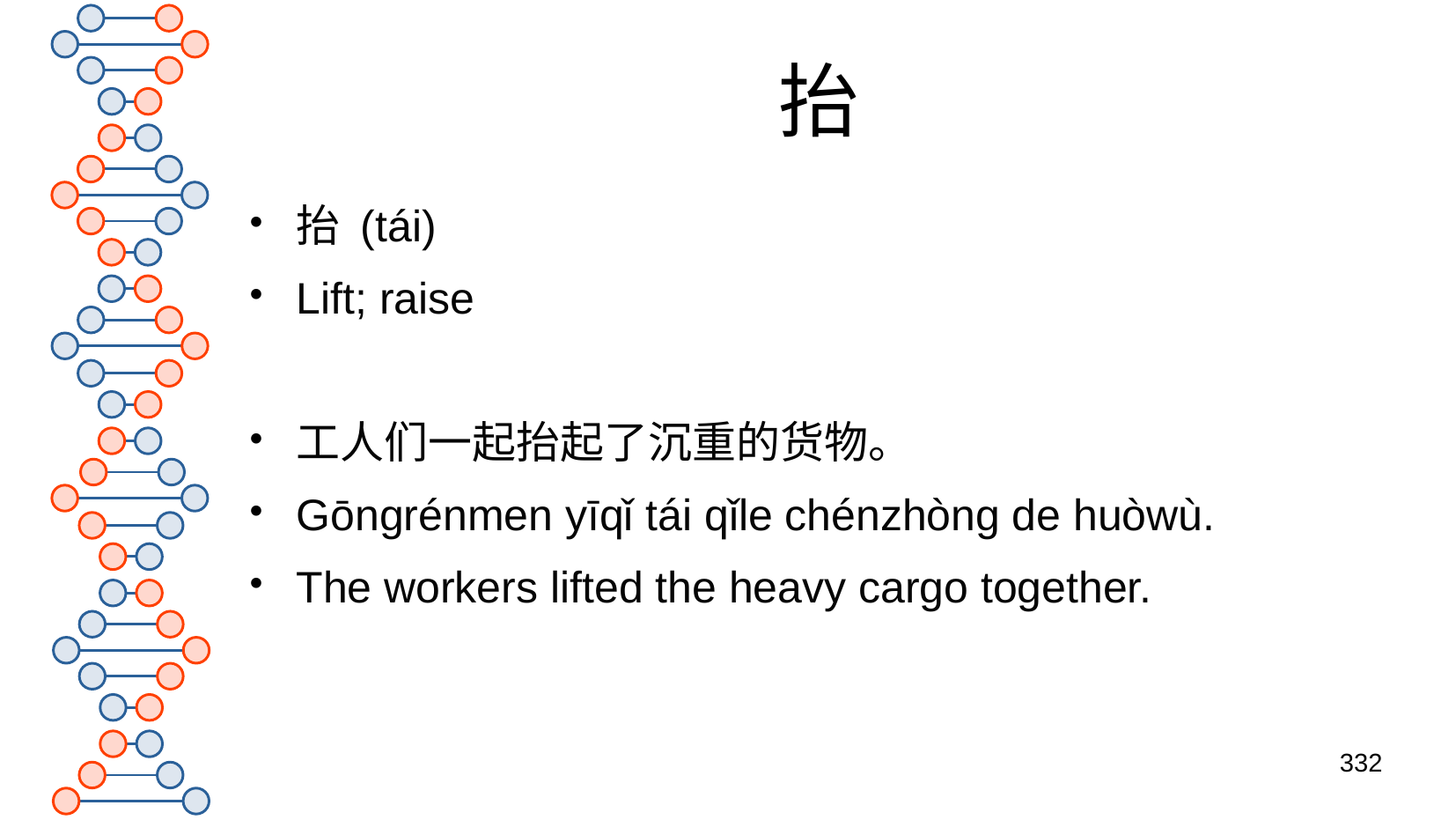

# 抬
抬 (tái)
Lift; raise

工人们一起抬起了沉重的货物。
Gōngrénmen yīqǐ tái qǐle chénzhòng de huòwù.
The workers lifted the heavy cargo together.

332